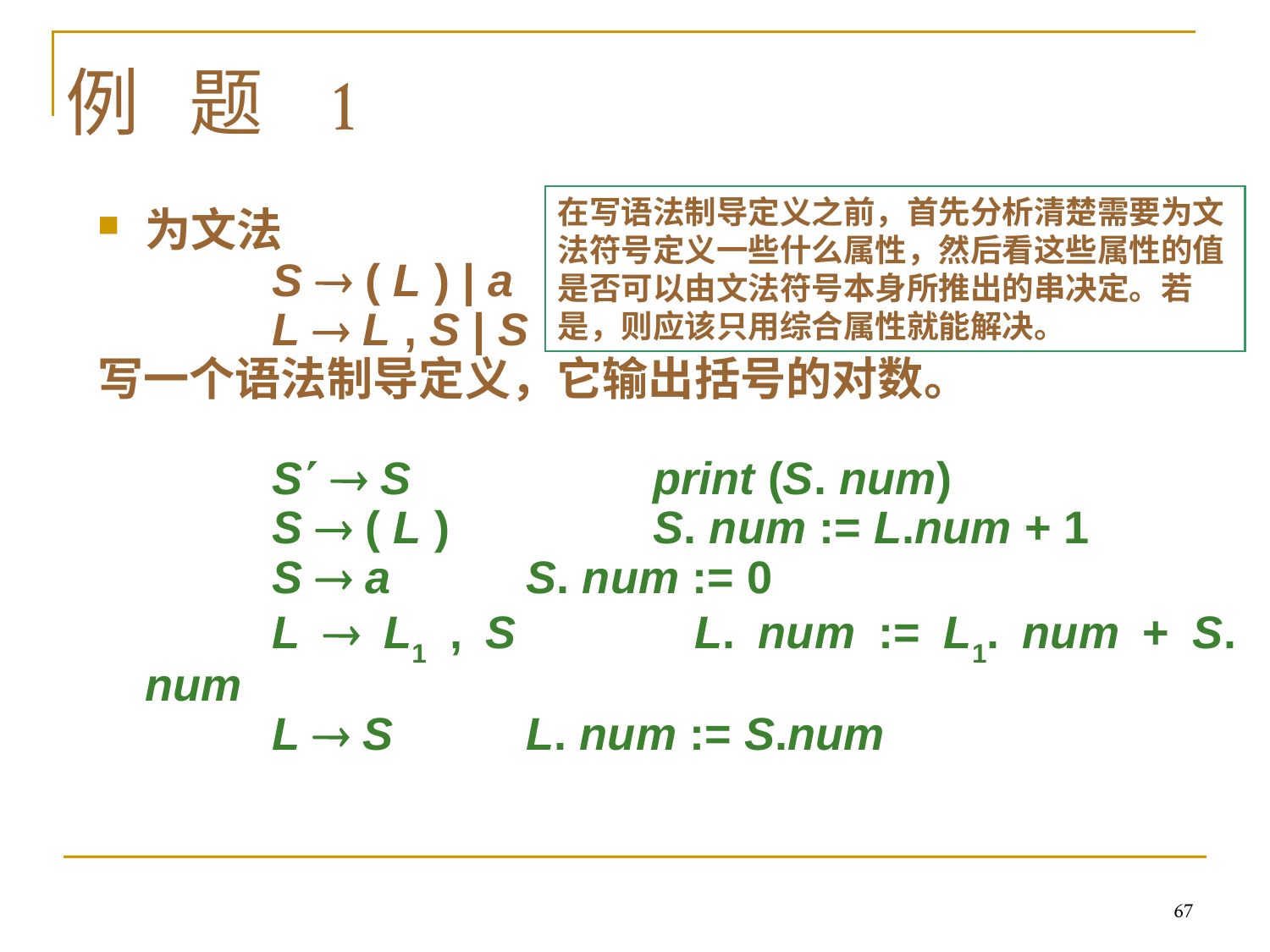

# 例   题   1
在写语法制导定义之前，首先分析清楚需要为文法符号定义一些什么属性，然后看这些属性的值是否可以由文法符号本身所推出的串决定。若是，则应该只用综合属性就能解决。
为文法
		S → ( L ) | a
		L → L , S | S
写一个语法制导定义，它输出括号的对数。

		S′ → S		print (S. num)
		S → ( L )		S. num := L.num + 1
		S → a		S. num := 0
		L → L1 , S		L. num := L1. num + S. num
		L → S		L. num := S.num
67